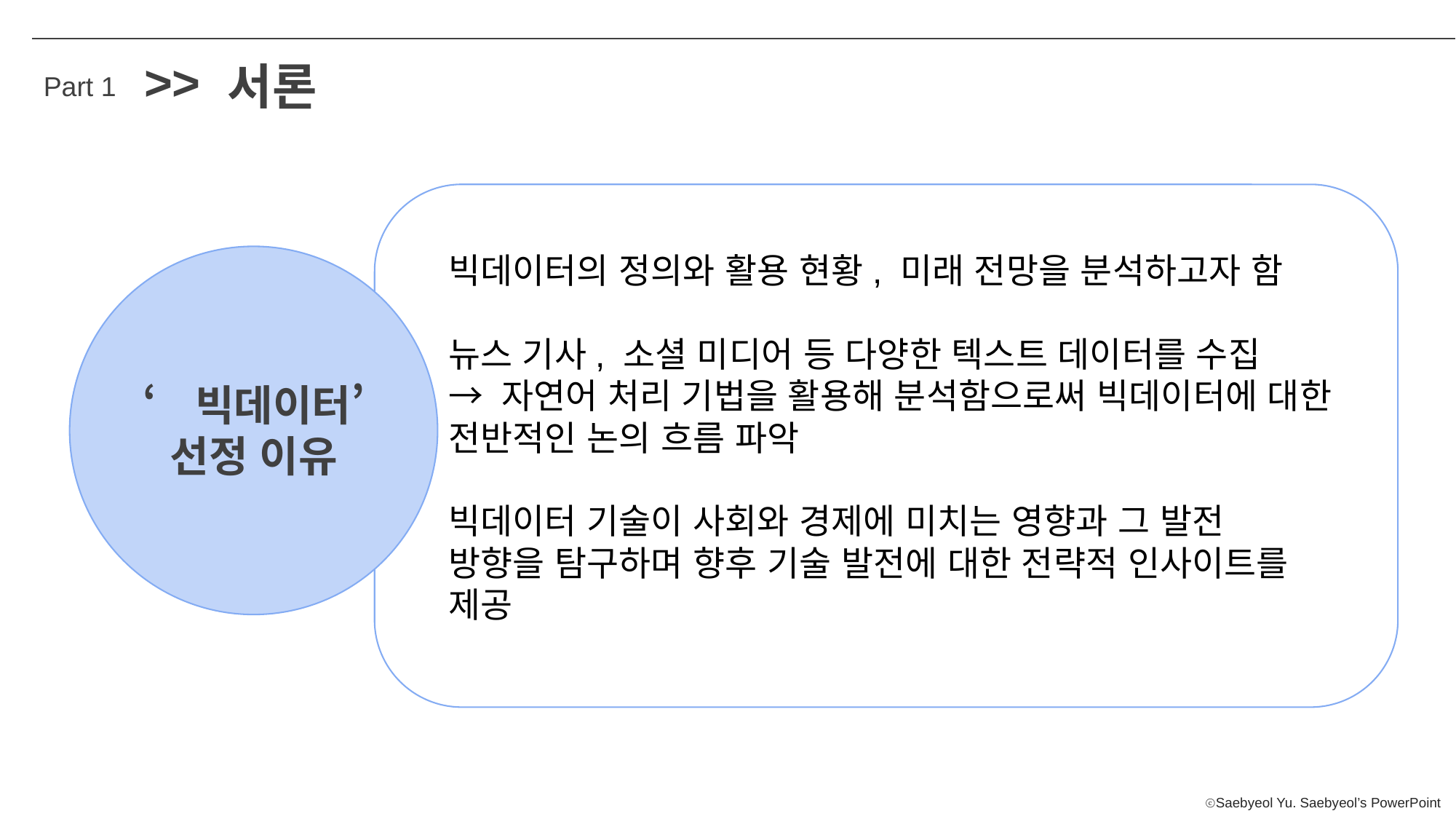

>>
서론
Part 1

빅데이터의 정의와 활용 현황, 미래 전망을 분석하고자 함

뉴스 기사, 소셜 미디어 등 다양한 텍스트 데이터를 수집
→ 자연어 처리 기법을 활용해 분석함으로써 빅데이터에 대한 전반적인 논의 흐름 파악

빅데이터 기술이 사회와 경제에 미치는 영향과 그 발전
방향을 탐구하며 향후 기술 발전에 대한 전략적 인사이트를 제공

‘빅데이터’
선정 이유